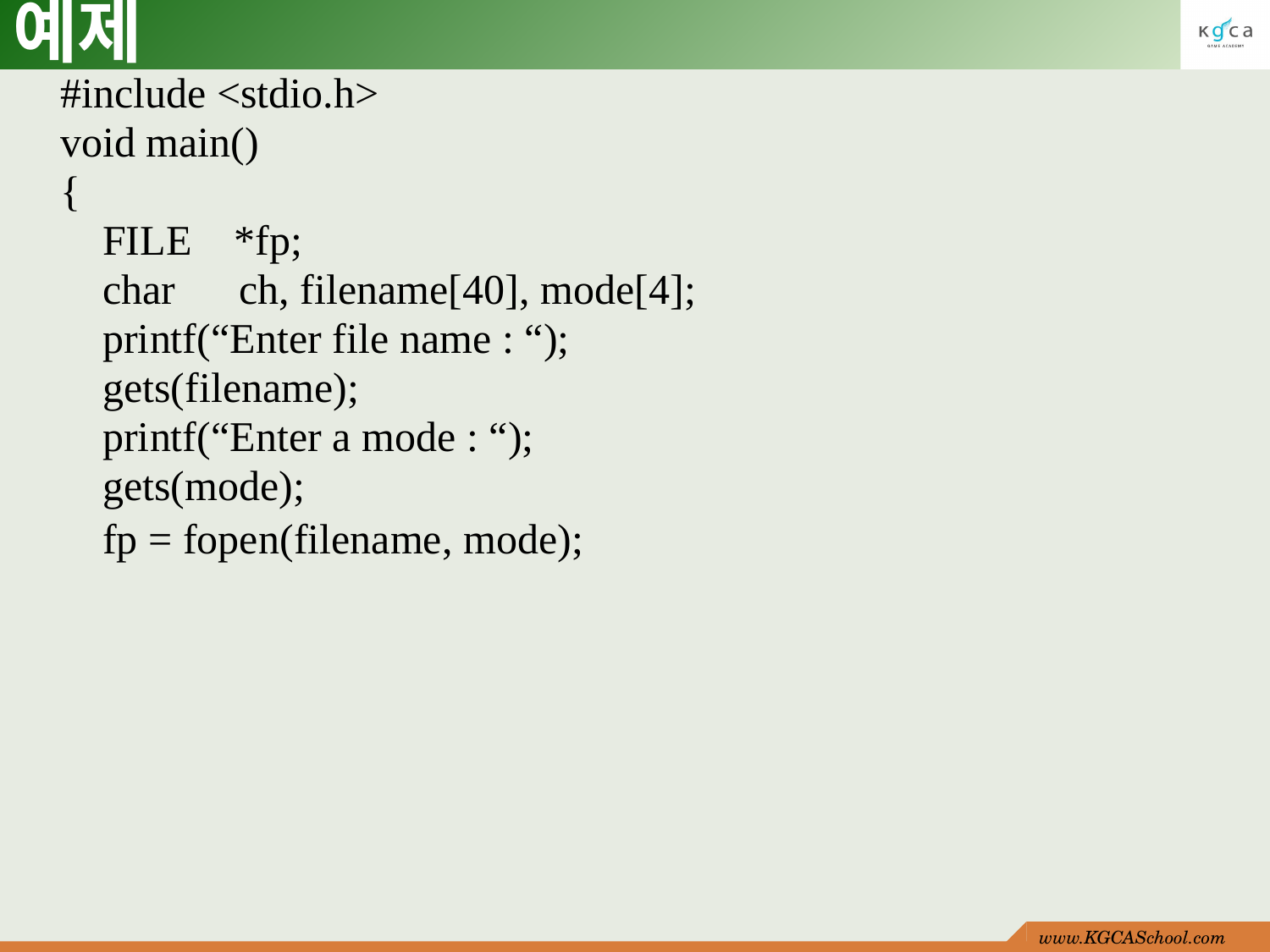

# 예제
#include <stdio.h>
void main()
{
    FILE    *fp;
    char      ch, filename[40], mode[4];
    printf(“Enter file name : “);
    gets(filename);
    printf(“Enter a mode : “);
    gets(mode);
    fp = fopen(filename, mode);